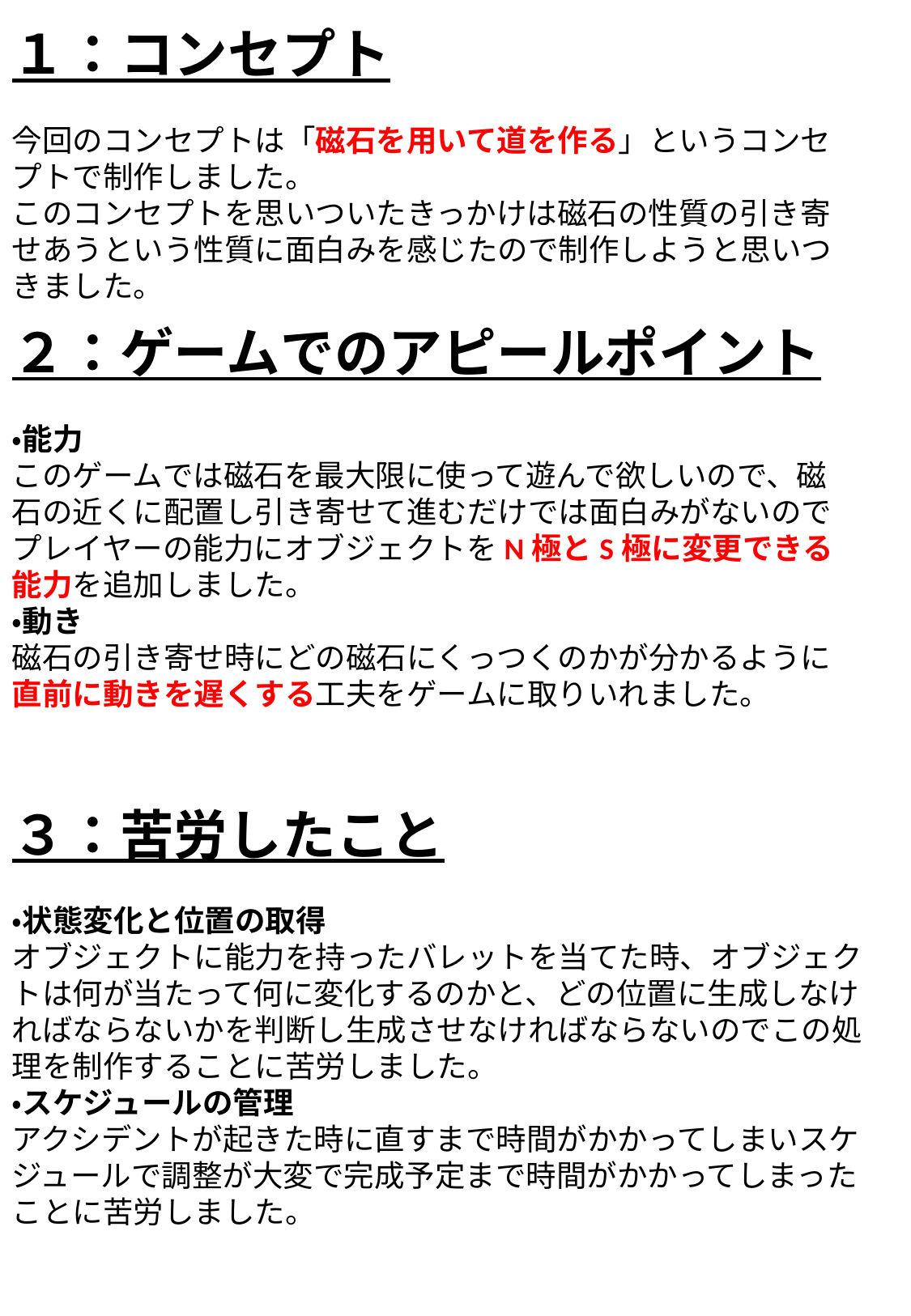

１：コンセプト

今回のコンセプトは「磁石を用いて道を作る」というコンセプトで制作しました。
このコンセプトを思いついたきっかけは磁石の性質の引き寄せあうという性質に面白みを感じたので制作しようと思いつきました。
２：ゲームでのアピールポイント

・能力
このゲームでは磁石を最大限に使って遊んで欲しいので、磁石の近くに配置し引き寄せて進むだけでは面白みがないのでプレイヤーの能力にオブジェクトをN極とS極に変更できる能力を追加しました。
・動き
磁石の引き寄せ時にどの磁石にくっつくのかが分かるように直前に動きを遅くする工夫をゲームに取りいれました。
３：苦労したこと

・状態変化と位置の取得
オブジェクトに能力を持ったバレットを当てた時、オブジェクトは何が当たって何に変化するのかと、どの位置に生成しなければならないかを判断し生成させなければならないのでこの処理を制作することに苦労しました。
・スケジュールの管理
アクシデントが起きた時に直すまで時間がかかってしまいスケジュールで調整が大変で完成予定まで時間がかかってしまったことに苦労しました。